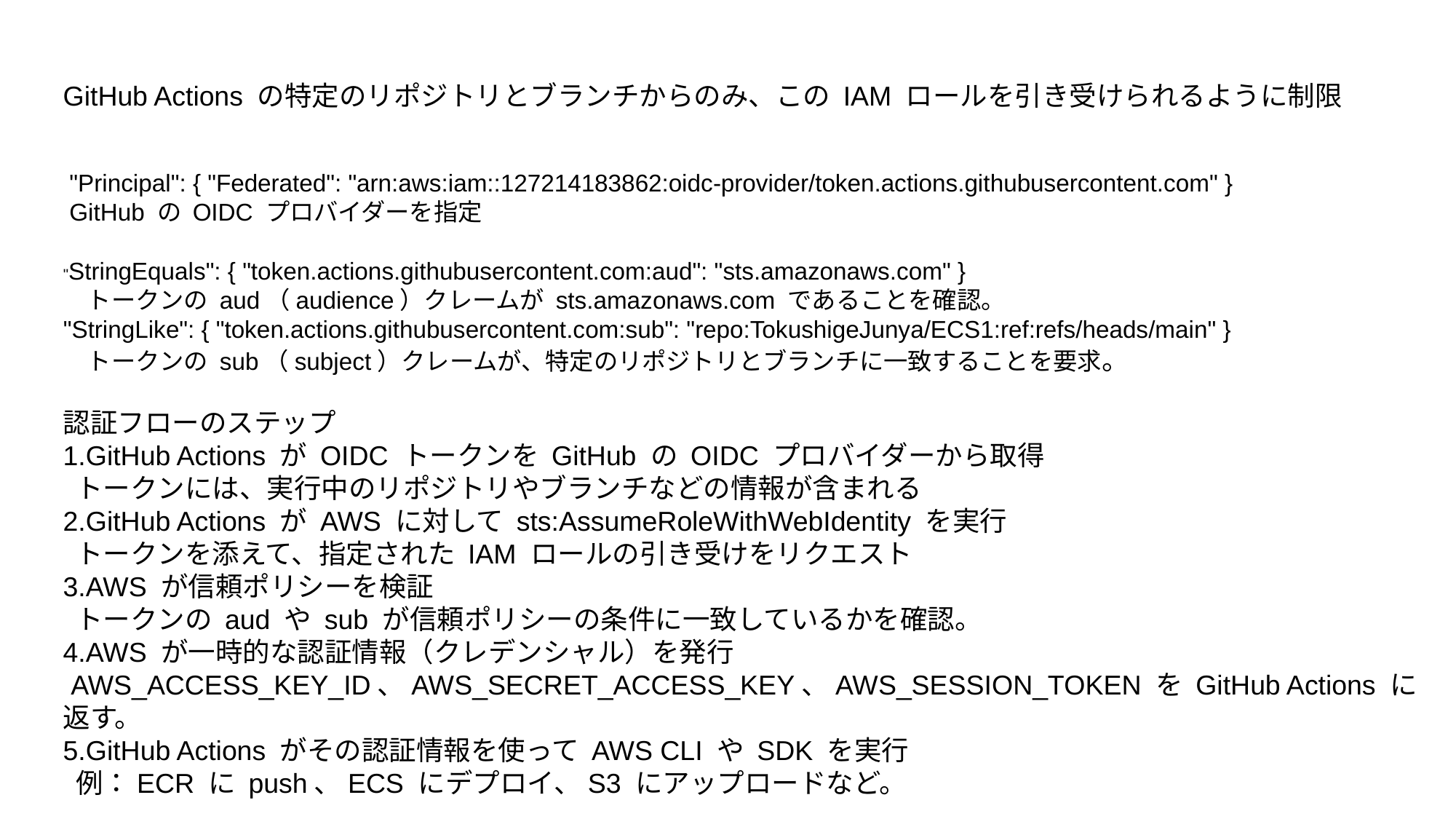

GitHub Actions の特定のリポジトリとブランチからのみ、この IAM ロールを引き受けられるように制限
"Principal": { "Federated": "arn:aws:iam::127214183862:oidc-provider/token.actions.githubusercontent.com" }
GitHub の OIDC プロバイダーを指定
"StringEquals": { "token.actions.githubusercontent.com:aud": "sts.amazonaws.com" }
　トークンの aud（audience）クレームが sts.amazonaws.com であることを確認。
"StringLike": { "token.actions.githubusercontent.com:sub": "repo:TokushigeJunya/ECS1:ref:refs/heads/main" }
　トークンの sub（subject）クレームが、特定のリポジトリとブランチに一致することを要求。
認証フローのステップ
1.GitHub Actions が OIDC トークンを GitHub の OIDC プロバイダーから取得
 トークンには、実行中のリポジトリやブランチなどの情報が含まれる
2.GitHub Actions が AWS に対して sts:AssumeRoleWithWebIdentity を実行
 トークンを添えて、指定された IAM ロールの引き受けをリクエスト
3.AWS が信頼ポリシーを検証
 トークンの aud や sub が信頼ポリシーの条件に一致しているかを確認。
4.AWS が一時的な認証情報（クレデンシャル）を発行
 AWS_ACCESS_KEY_ID、AWS_SECRET_ACCESS_KEY、AWS_SESSION_TOKEN を GitHub Actions に返す。
5.GitHub Actions がその認証情報を使って AWS CLI や SDK を実行
 例：ECR に push、ECS にデプロイ、S3 にアップロードなど。